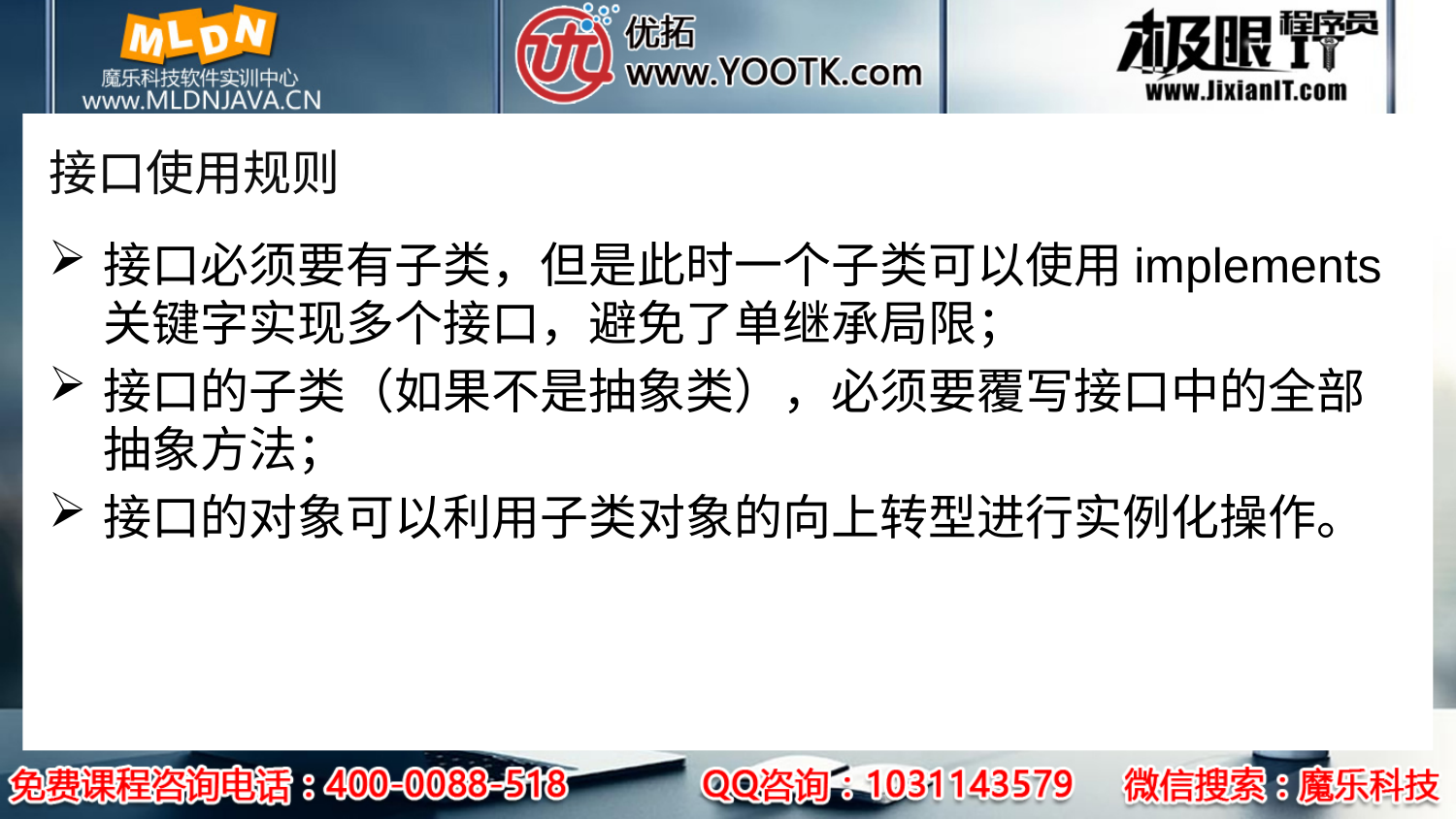

# 接口使用规则
接口必须要有子类，但是此时一个子类可以使用implements关键字实现多个接口，避免了单继承局限；
接口的子类（如果不是抽象类），必须要覆写接口中的全部抽象方法；
接口的对象可以利用子类对象的向上转型进行实例化操作。